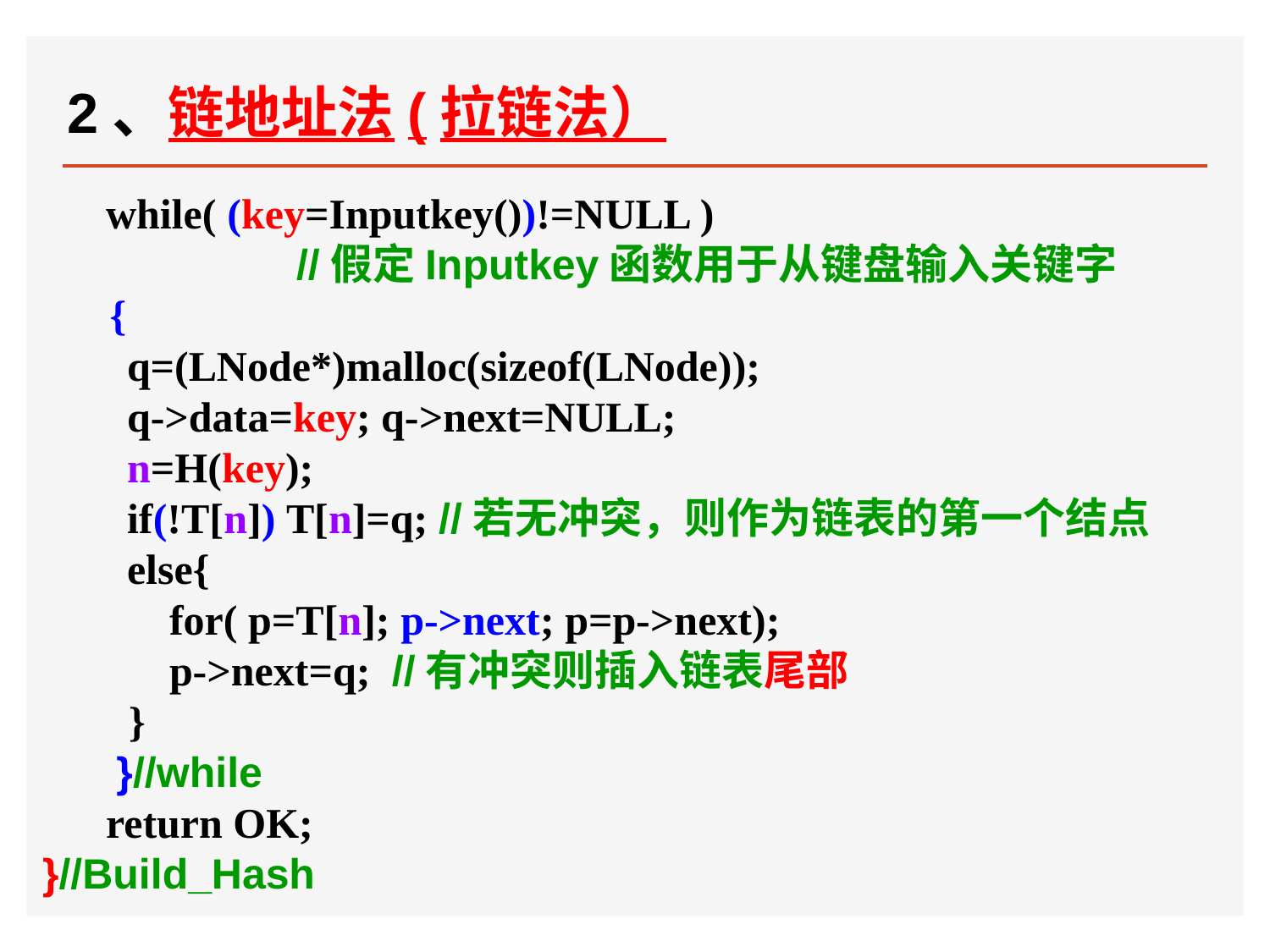

# 2、链地址法(拉链法）
      while( (key=Inputkey())!=NULL )                                                              	//假定Inputkey函数用于从键盘输入关键字
      {
        q=(LNode*)malloc(sizeof(LNode));
        q->data=key; q->next=NULL;
        n=H(key);
        if(!T[n]) T[n]=q; //若无冲突，则作为链表的第一个结点
        else{
       	for( p=T[n]; p->next; p=p->next);
      	p->next=q;  //有冲突则插入链表尾部
        }
       }//while
      return OK;
}//Build_Hash